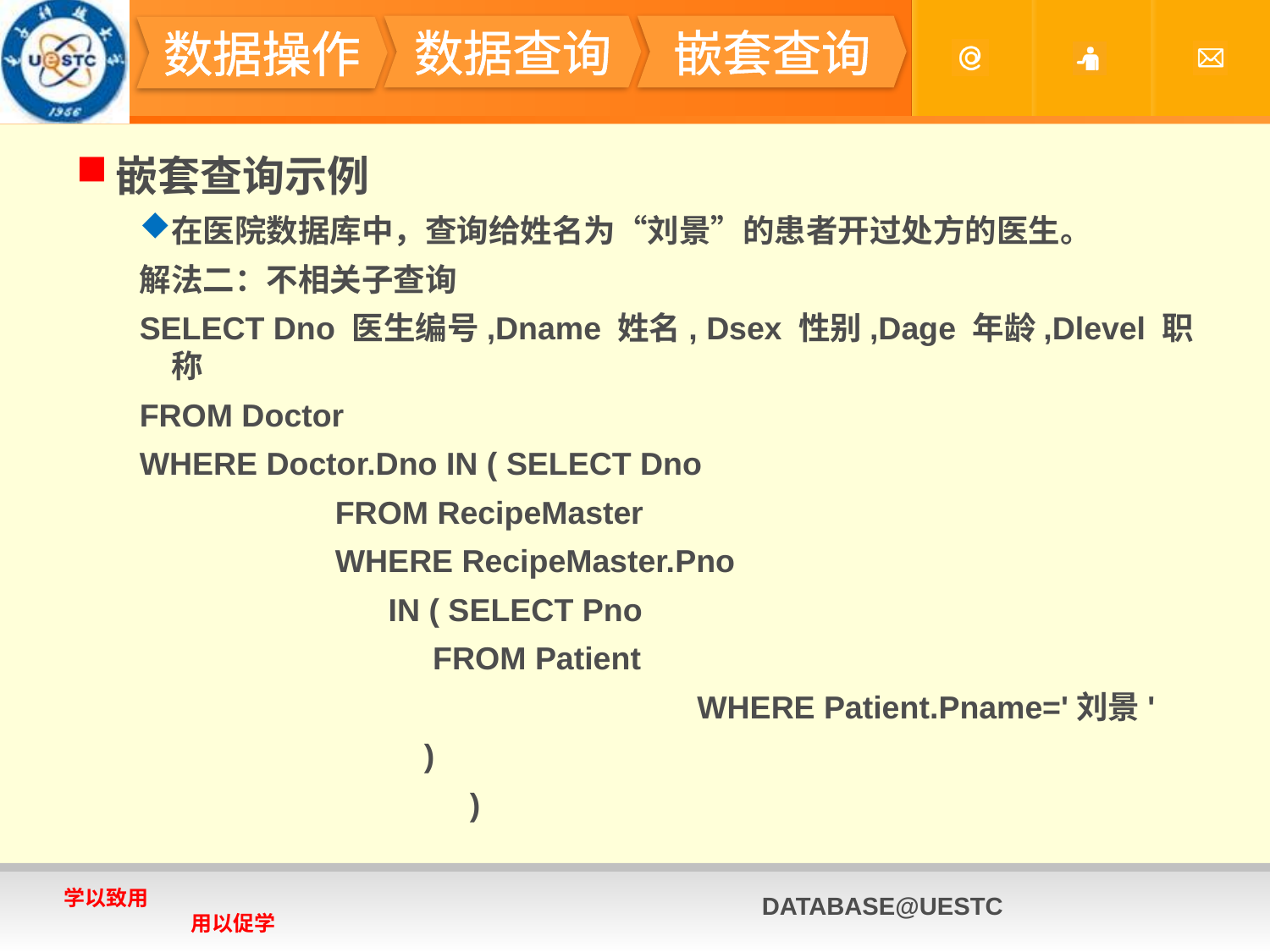

#
数据查询
嵌套查询
数据操作
嵌套查询示例
在医院数据库中，查询给姓名为“刘景”的患者开过处方的医生。
解法二：不相关子查询
SELECT Dno 医生编号,Dname 姓名, Dsex 性别,Dage 年龄,Dlevel 职称
FROM Doctor
WHERE Doctor.Dno IN ( SELECT Dno
                      FROM RecipeMaster
                      WHERE RecipeMaster.Pno
                            IN ( SELECT Pno
                                 FROM Patient
					  WHERE Patient.Pname='刘景'
                                )
			     )